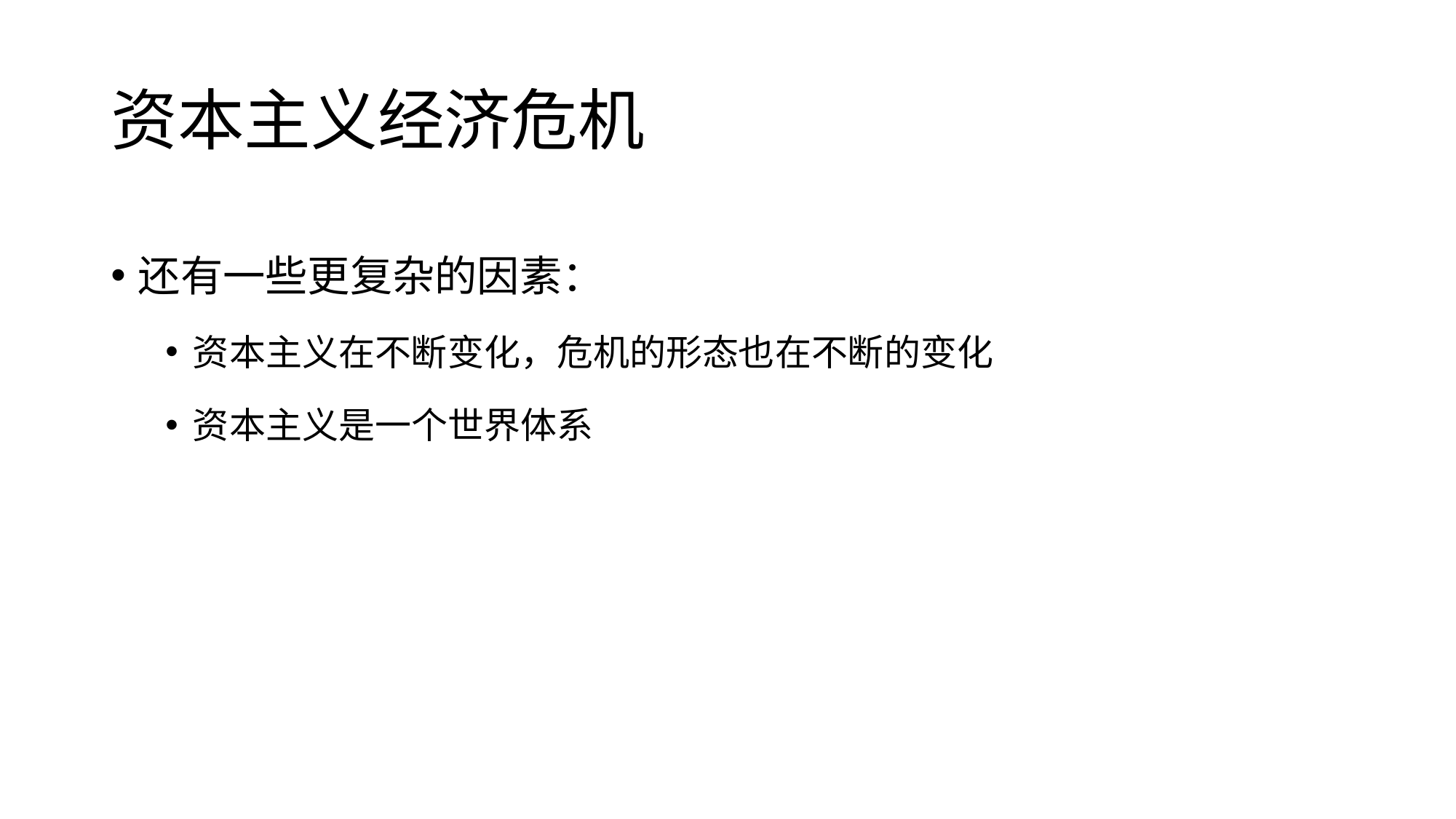

# 资本主义经济危机
还有一些更复杂的因素：
资本主义在不断变化，危机的形态也在不断的变化
资本主义是一个世界体系